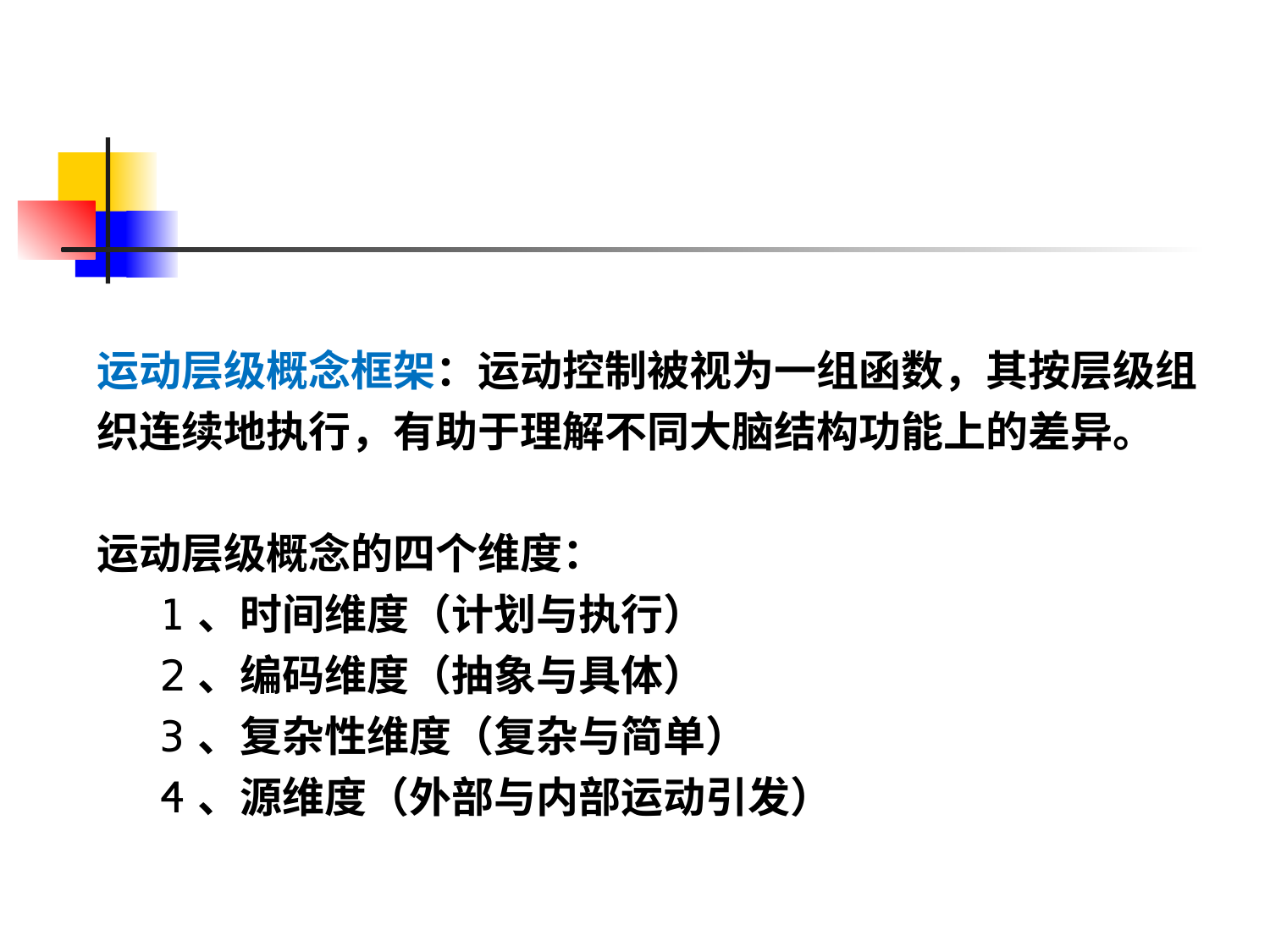

#
运动层级概念框架：运动控制被视为一组函数，其按层级组织连续地执行，有助于理解不同大脑结构功能上的差异。

运动层级概念的四个维度：
1、时间维度（计划与执行）
2、编码维度（抽象与具体）
3、复杂性维度（复杂与简单）
4、源维度（外部与内部运动引发）